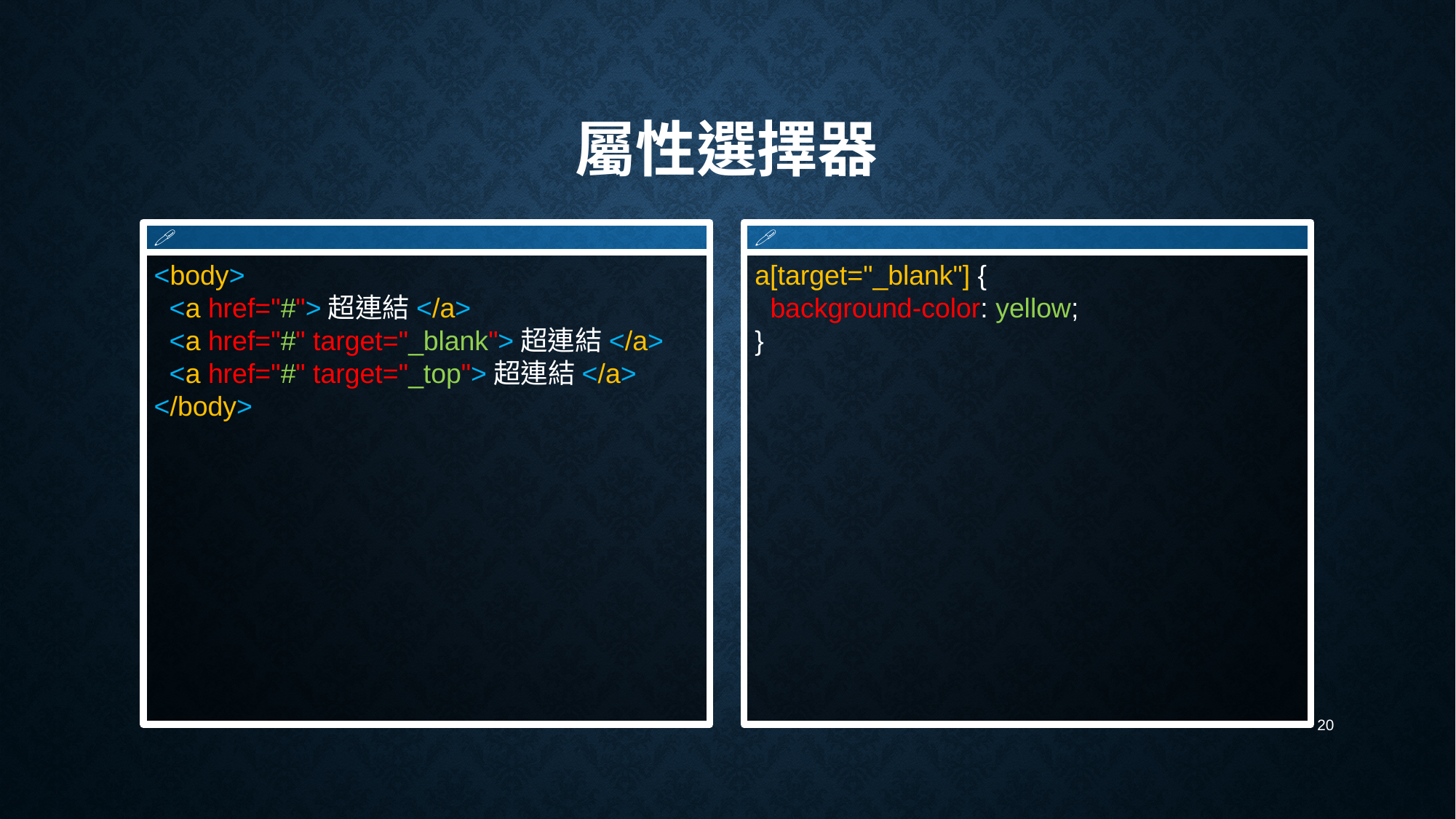

# 屬性選擇器
🖊
<body>
  <a href="#">超連結</a>
  <a href="#" target="_blank">超連結</a>
  <a href="#" target="_top">超連結</a>
</body>
🖊
a[target="_blank"] {
  background-color: yellow;
}
20